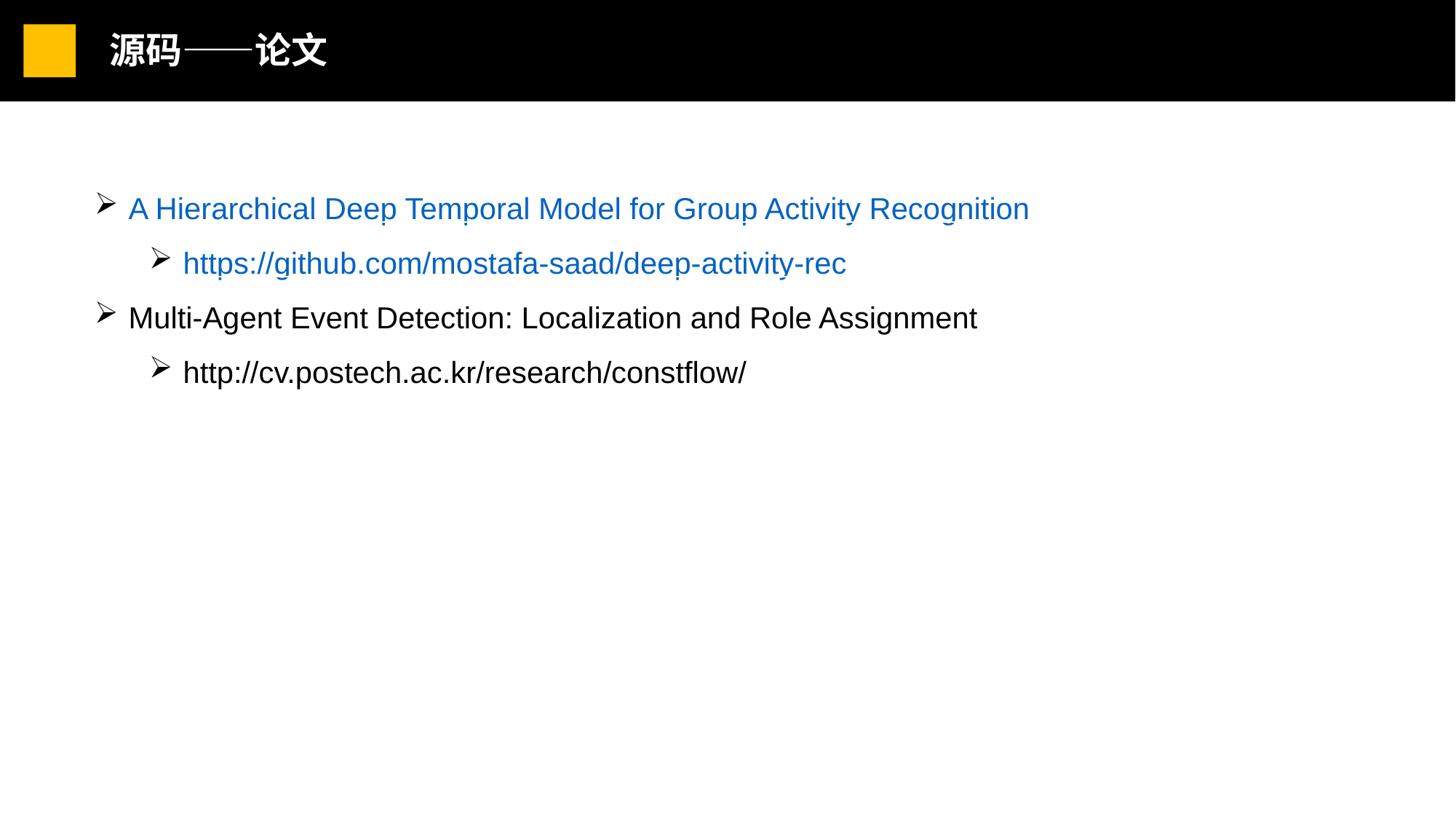

源码——论文
A Hierarchical Deep Temporal Model for Group Activity Recognition
https://github.com/mostafa-saad/deep-activity-rec
Multi-Agent Event Detection: Localization and Role Assignment
http://cv.postech.ac.kr/research/constflow/